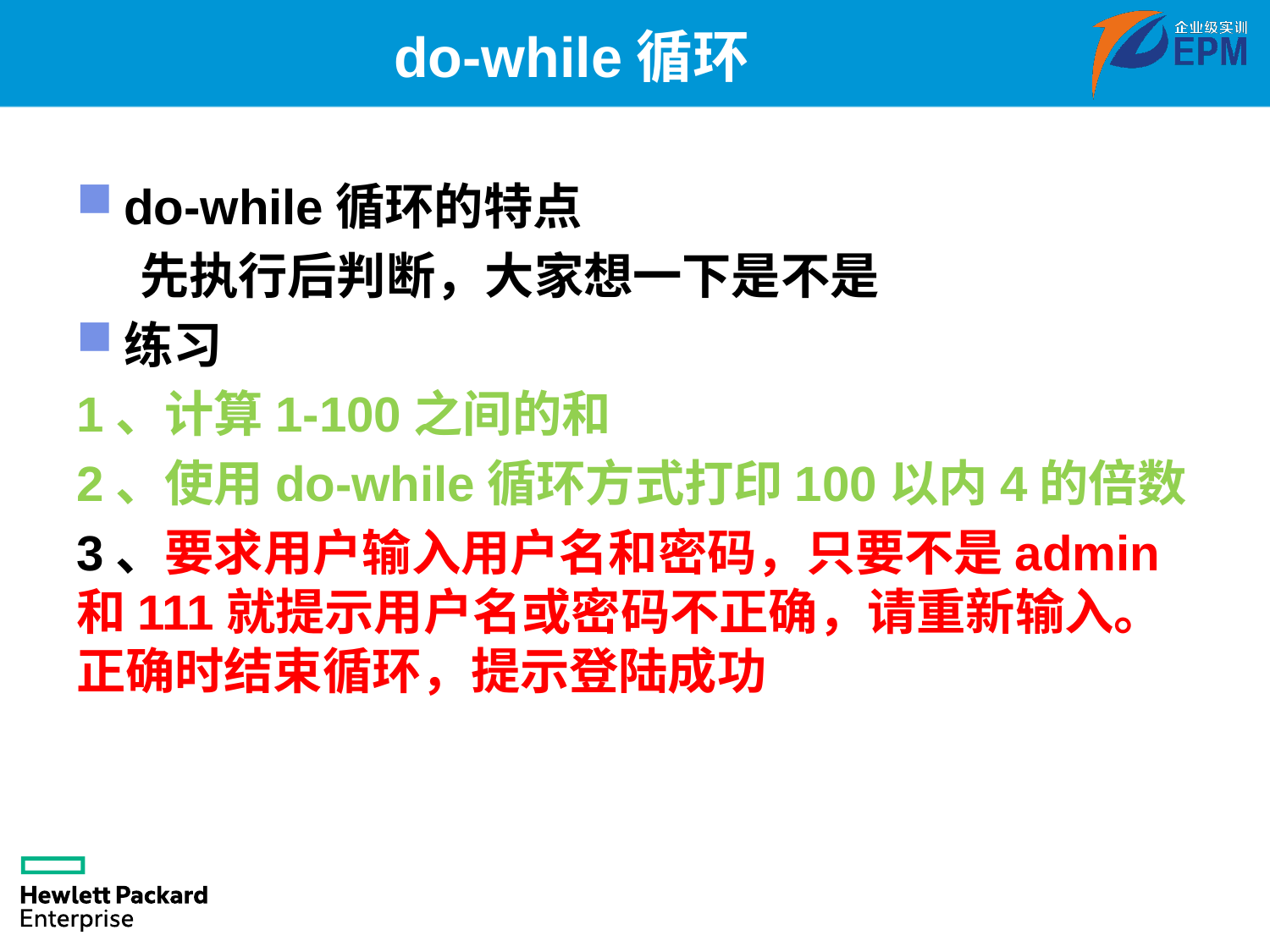

# do-while循环
do-while循环的特点
先执行后判断，大家想一下是不是
练习
1、计算1-100之间的和
2、使用do-while循环方式打印100以内4的倍数
3、要求用户输入用户名和密码，只要不是admin和111就提示用户名或密码不正确，请重新输入。正确时结束循环，提示登陆成功